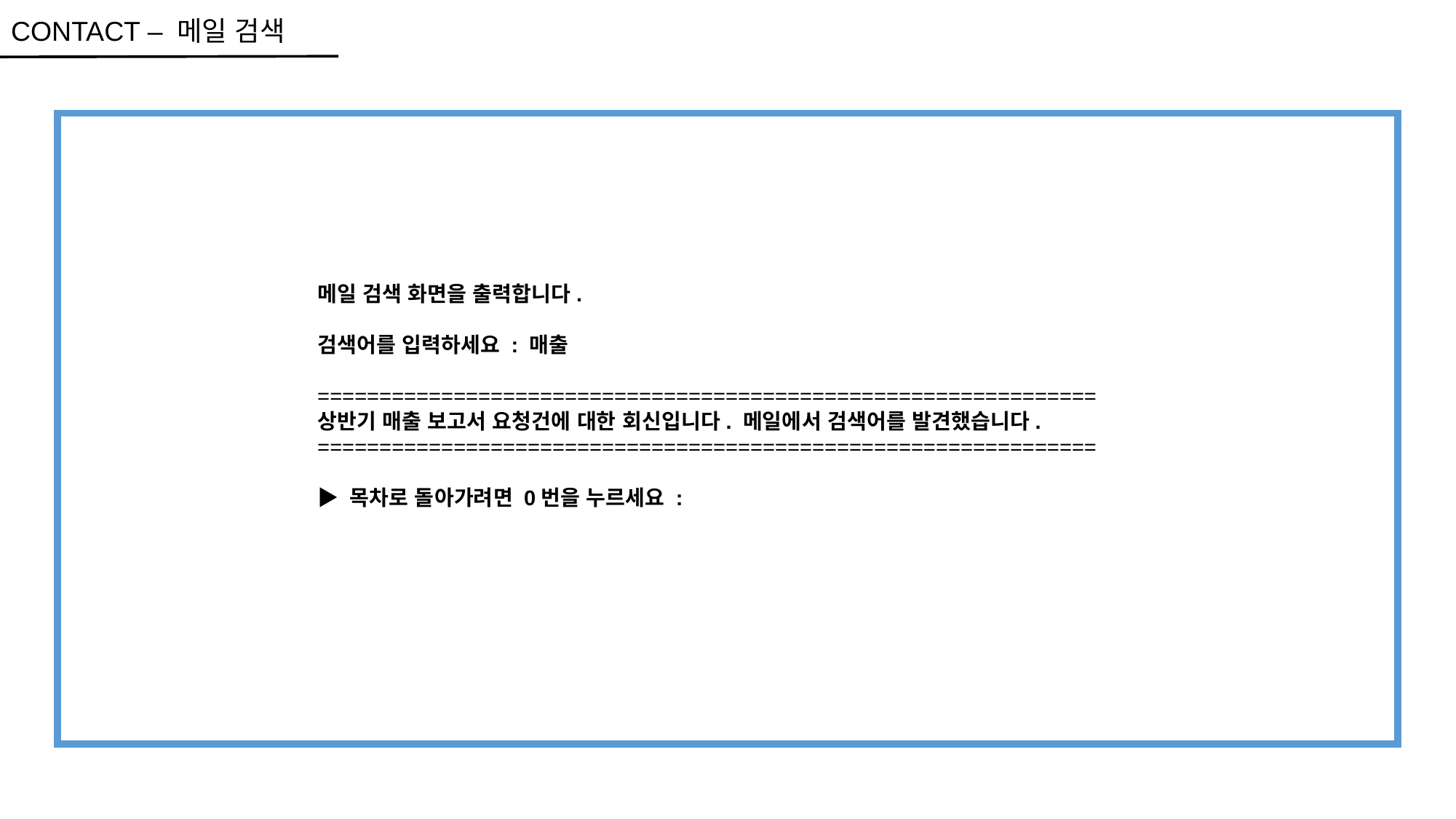

CONTACT – 메일 검색

메일 검색 화면을 출력합니다.

검색어를 입력하세요 : 매출

===============================================================
상반기 매출 보고서 요청건에 대한 회신입니다. 메일에서 검색어를 발견했습니다.
===============================================================

▶ 목차로 돌아가려면 0번을 누르세요 :